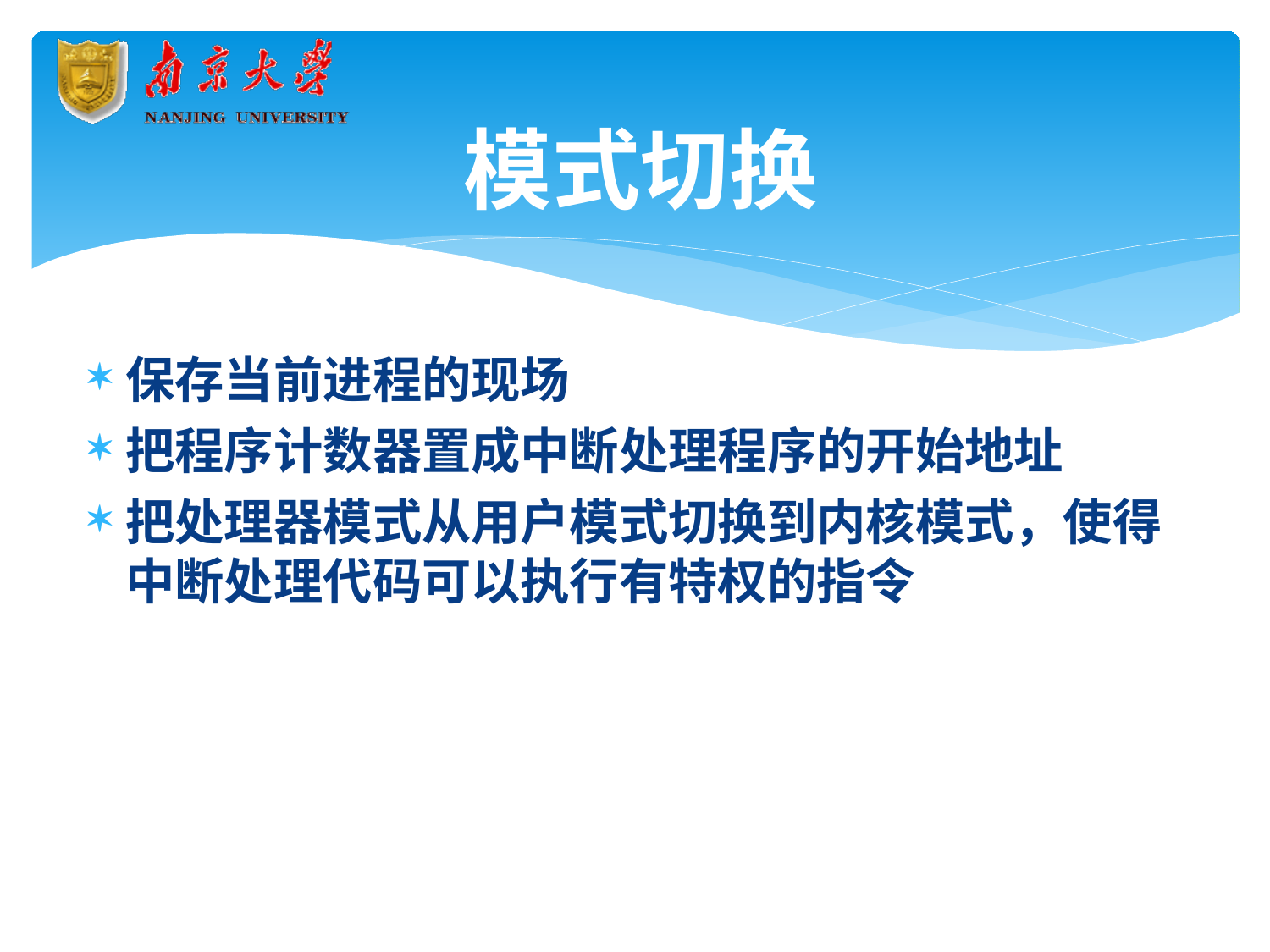

# 模式切换
保存当前进程的现场
把程序计数器置成中断处理程序的开始地址
把处理器模式从用户模式切换到内核模式，使得 中断处理代码可以执行有特权的指令